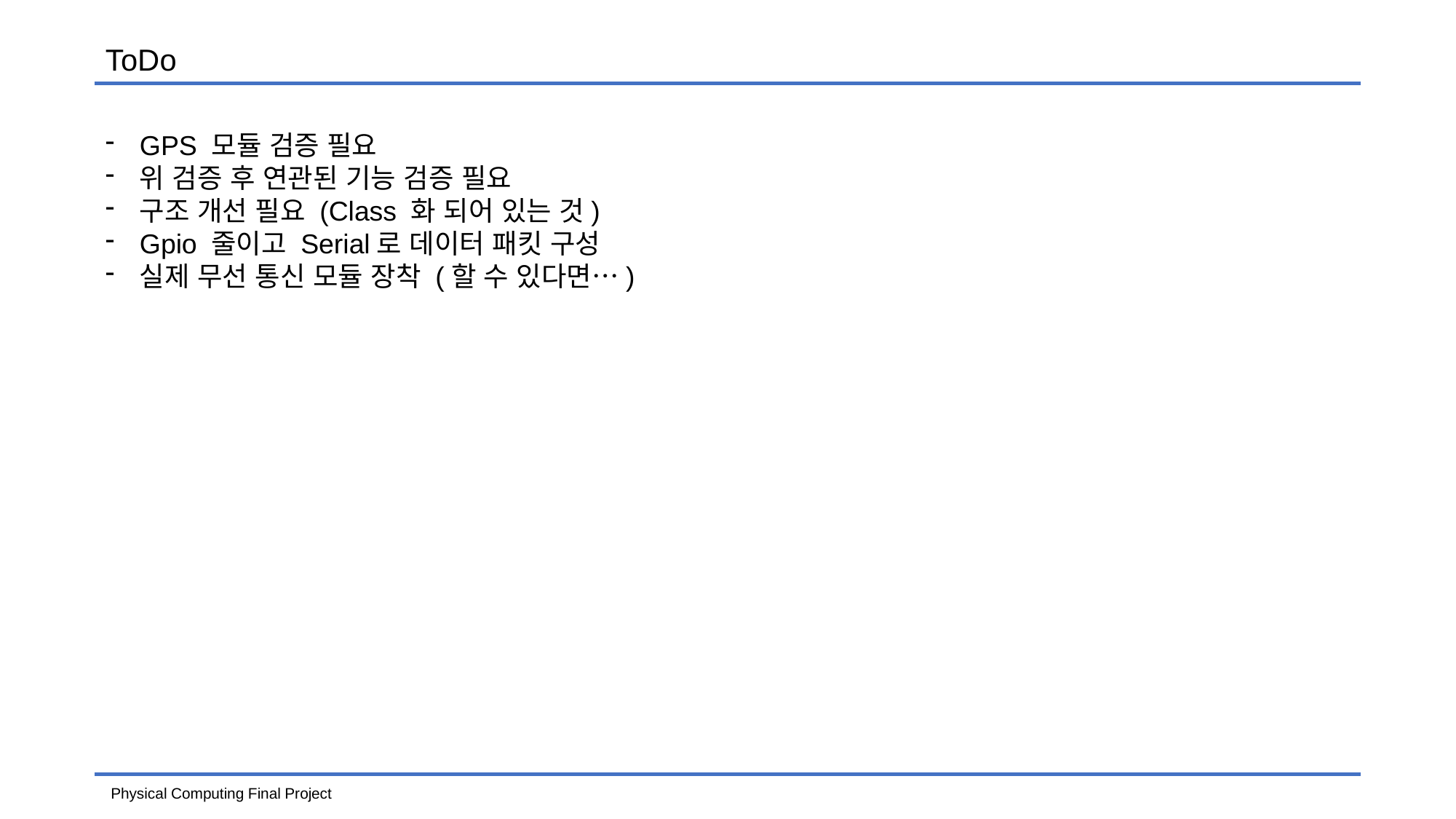

ToDo
GPS 모듈 검증 필요
위 검증 후 연관된 기능 검증 필요
구조 개선 필요 (Class 화 되어 있는 것)
Gpio 줄이고 Serial로 데이터 패킷 구성
실제 무선 통신 모듈 장착 (할 수 있다면…)
Physical Computing Final Project